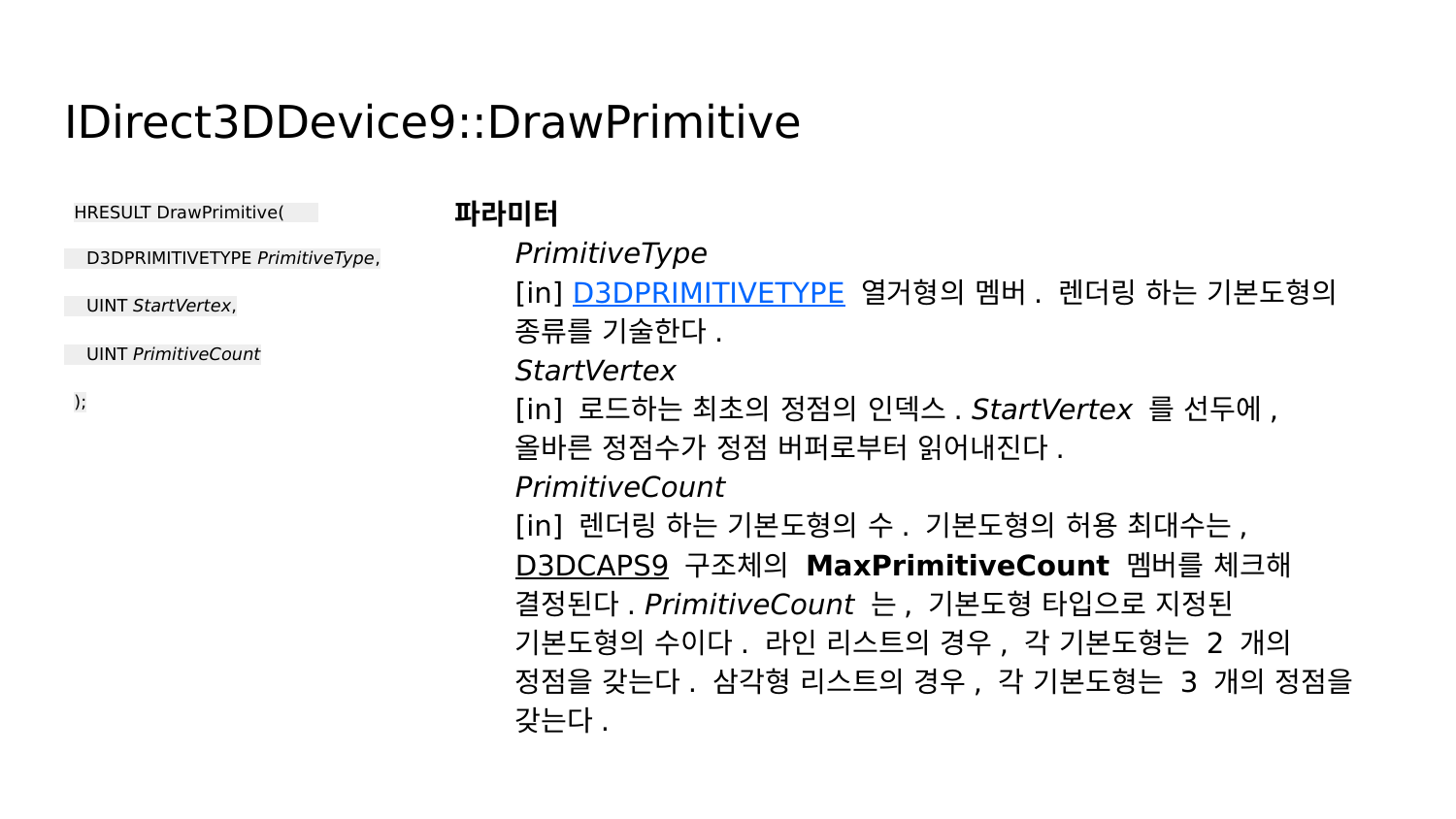

# IDirect3DDevice9::DrawPrimitive

파라미터
PrimitiveType
[in] D3DPRIMITIVETYPE 열거형의 멤버. 렌더링 하는 기본도형의 종류를 기술한다.
StartVertex
[in] 로드하는 최초의 정점의 인덱스. StartVertex 를 선두에, 올바른 정점수가 정점 버퍼로부터 읽어내진다.
PrimitiveCount
[in] 렌더링 하는 기본도형의 수. 기본도형의 허용 최대수는,D3DCAPS9 구조체의 MaxPrimitiveCount 멤버를 체크해 결정된다. PrimitiveCount 는, 기본도형 타입으로 지정된 기본도형의 수이다. 라인 리스트의 경우, 각 기본도형는 2 개의 정점을 갖는다. 삼각형 리스트의 경우, 각 기본도형는 3 개의 정점을 갖는다.
HRESULT DrawPrimitive(
    D3DPRIMITIVETYPE PrimitiveType,
    UINT StartVertex,
    UINT PrimitiveCount
);